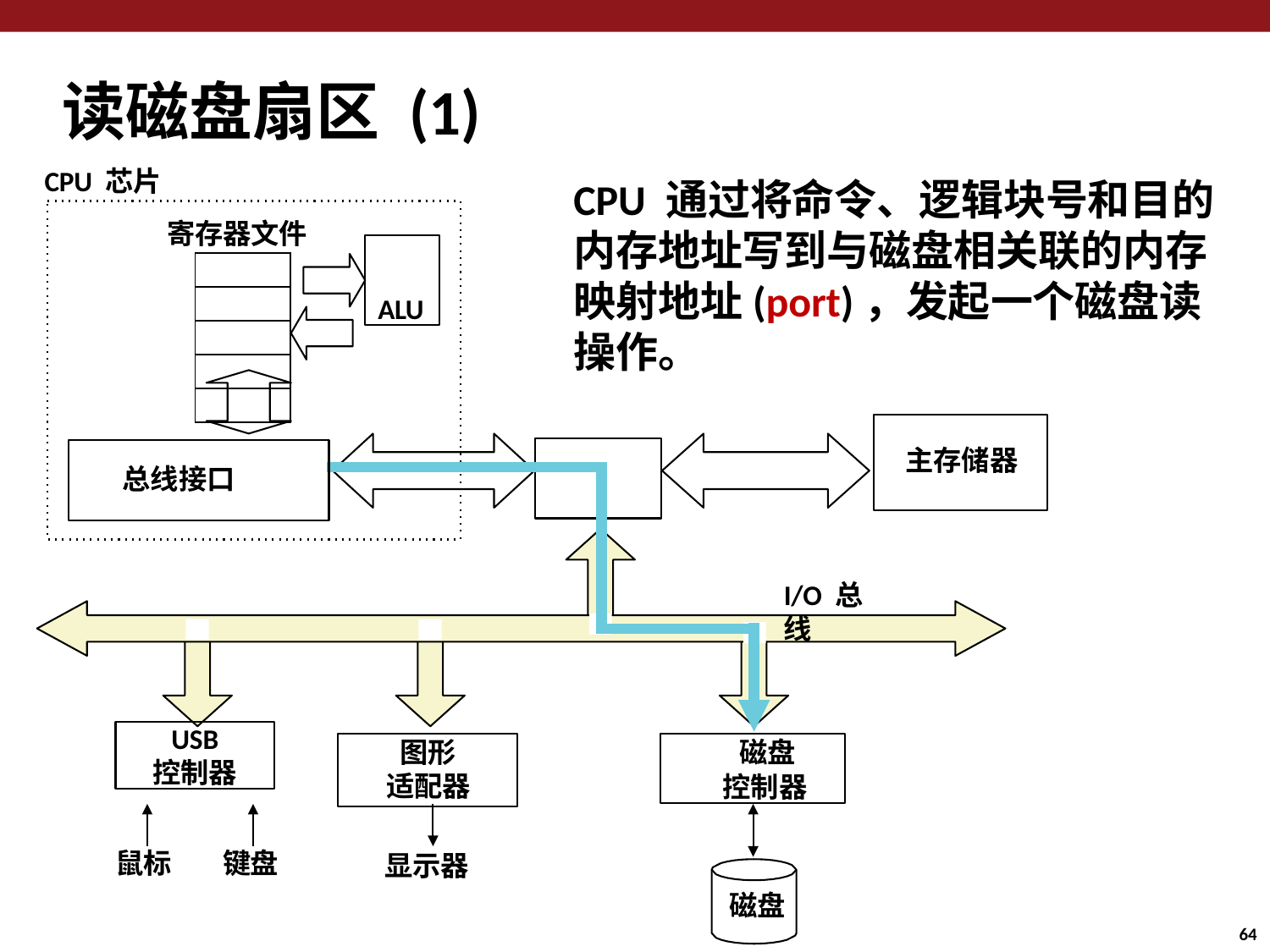

# 读磁盘扇区 (1)
CPU 芯片
CPU 通过将命令、逻辑块号和目的内存地址写到与磁盘相关联的内存映射地址(port)，发起一个磁盘读操作。

寄存器文件

ALU
|  |
| --- |
|  |
|  |
|  |
|  |

主存储器

总线接口

I/O 总线

USB
控制器
磁盘
控制器

图形
适配器

鼠标
键盘

显示器

磁盘
64